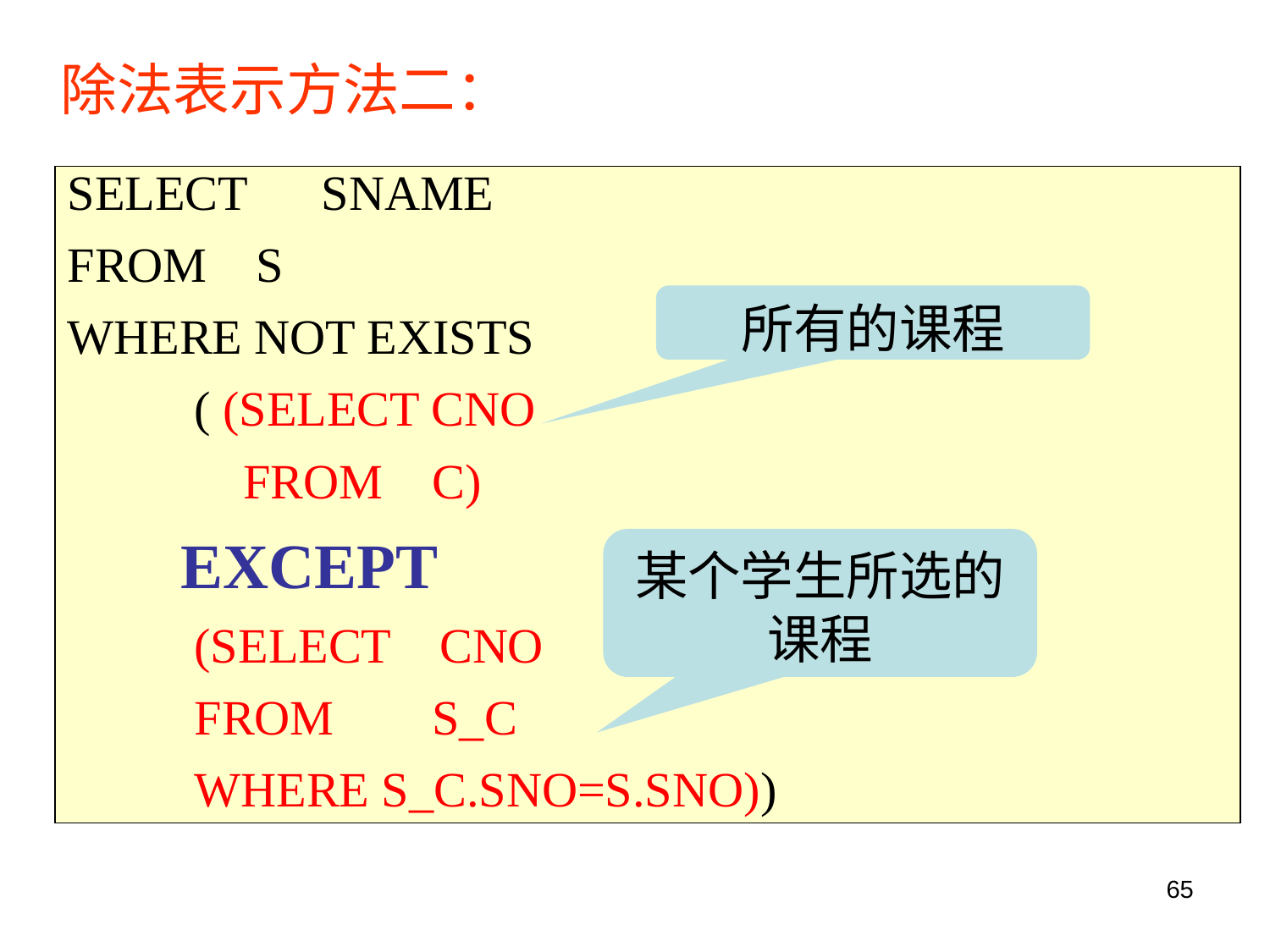

除法表示方法二：
SELECT 	SNAME
FROM    S
WHERE NOT EXISTS
	( (SELECT CNO
	    FROM    C)
        EXCEPT
	(SELECT    CNO
	FROM        S_C
	WHERE S_C.SNO=S.SNO))
所有的课程
某个学生所选的课程
65